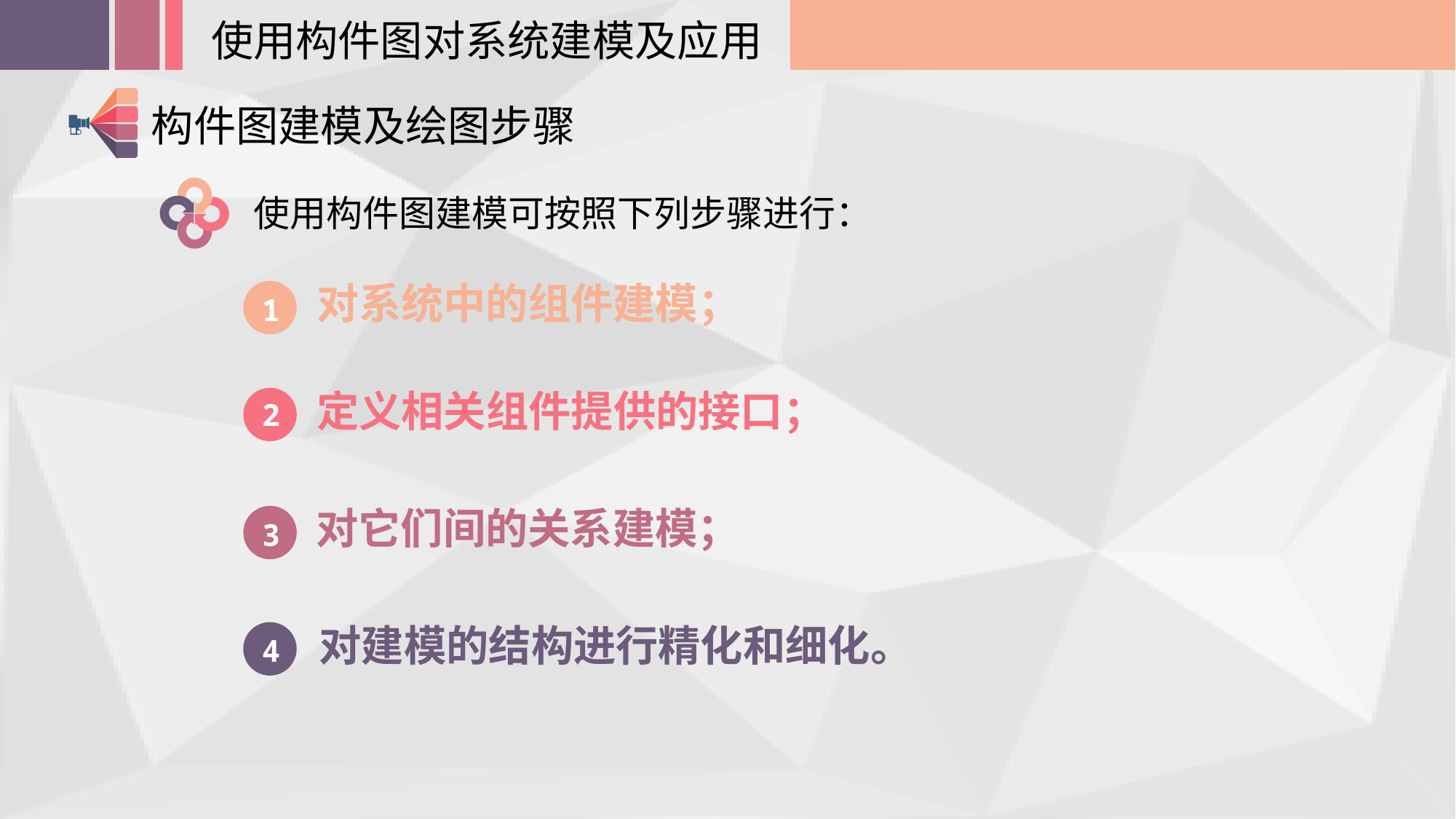

使用构件图对系统建模及应用

构件图建模及绘图步骤

使用构件图建模可按照下列步骤进行：
对系统中的组件建模；

1
定义相关组件提供的接口；

2
对它们间的关系建模；

3
对建模的结构进行精化和细化。

4